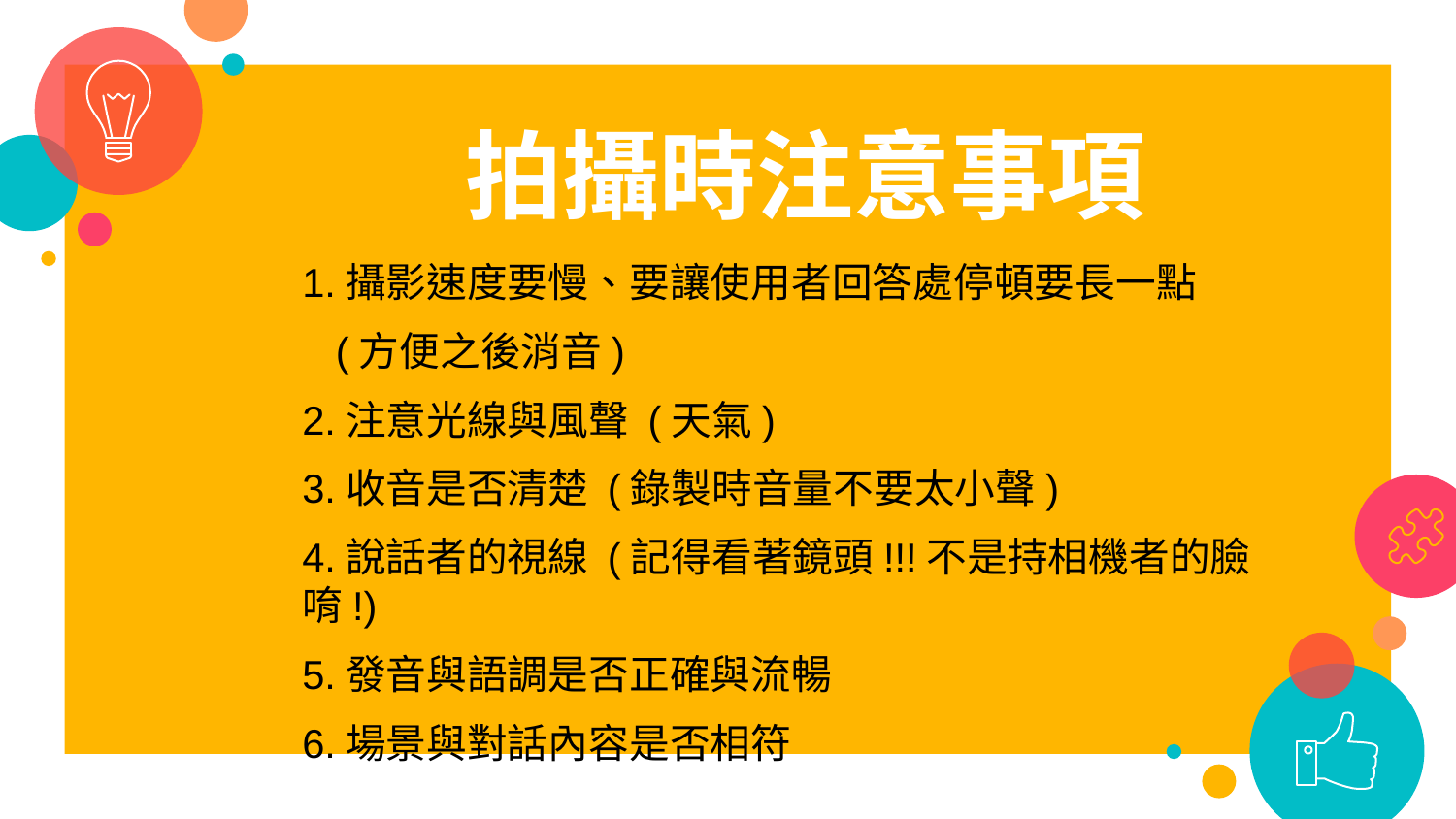

拍攝時注意事項
1.攝影速度要慢、要讓使用者回答處停頓要長一點
   (方便之後消音)
2.注意光線與風聲 (天氣)
3.收音是否清楚 (錄製時音量不要太小聲)
4.說話者的視線 (記得看著鏡頭!!!不是持相機者的臉唷!)
5.發音與語調是否正確與流暢
6.場景與對話內容是否相符